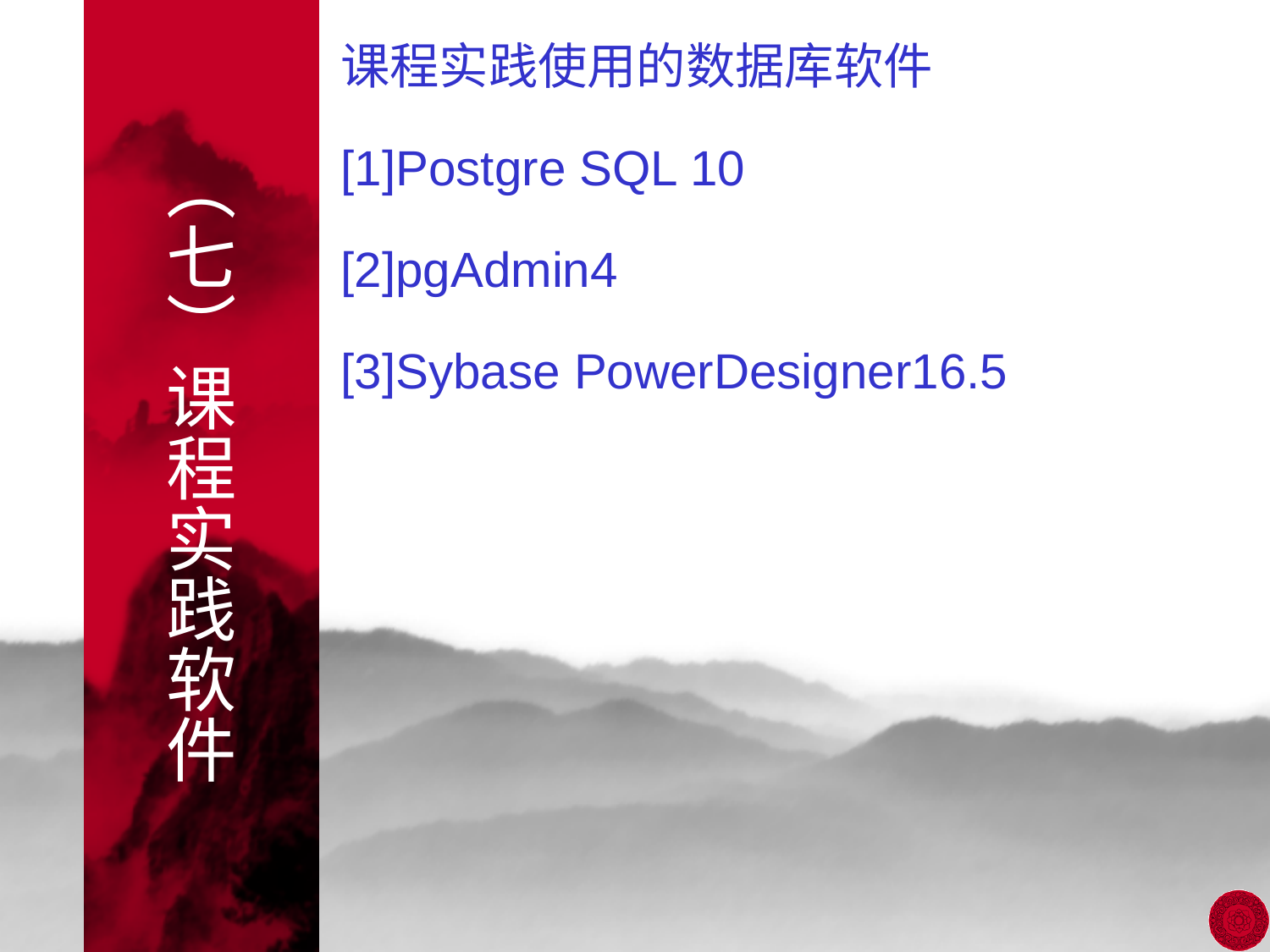

课程实践使用的数据库软件
[1]Postgre SQL 10
[2]pgAdmin4
[3]Sybase PowerDesigner16.5
# （七）课程实践软件
11